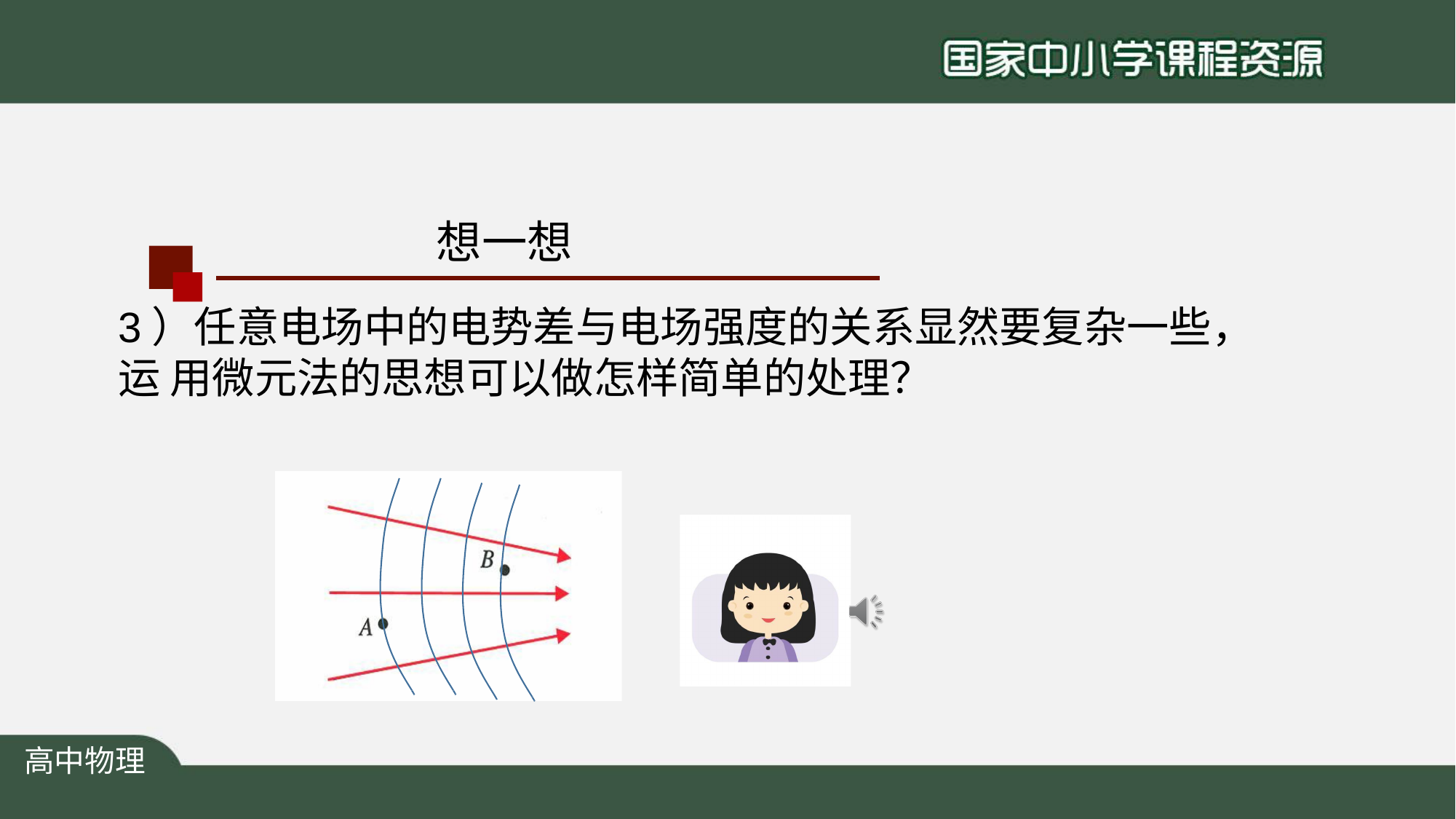

想一想

# 3）任意电场中的电势差与电场强度的关系显然要复杂一些，运 用微元法的思想可以做怎样简单的处理？

高中物理